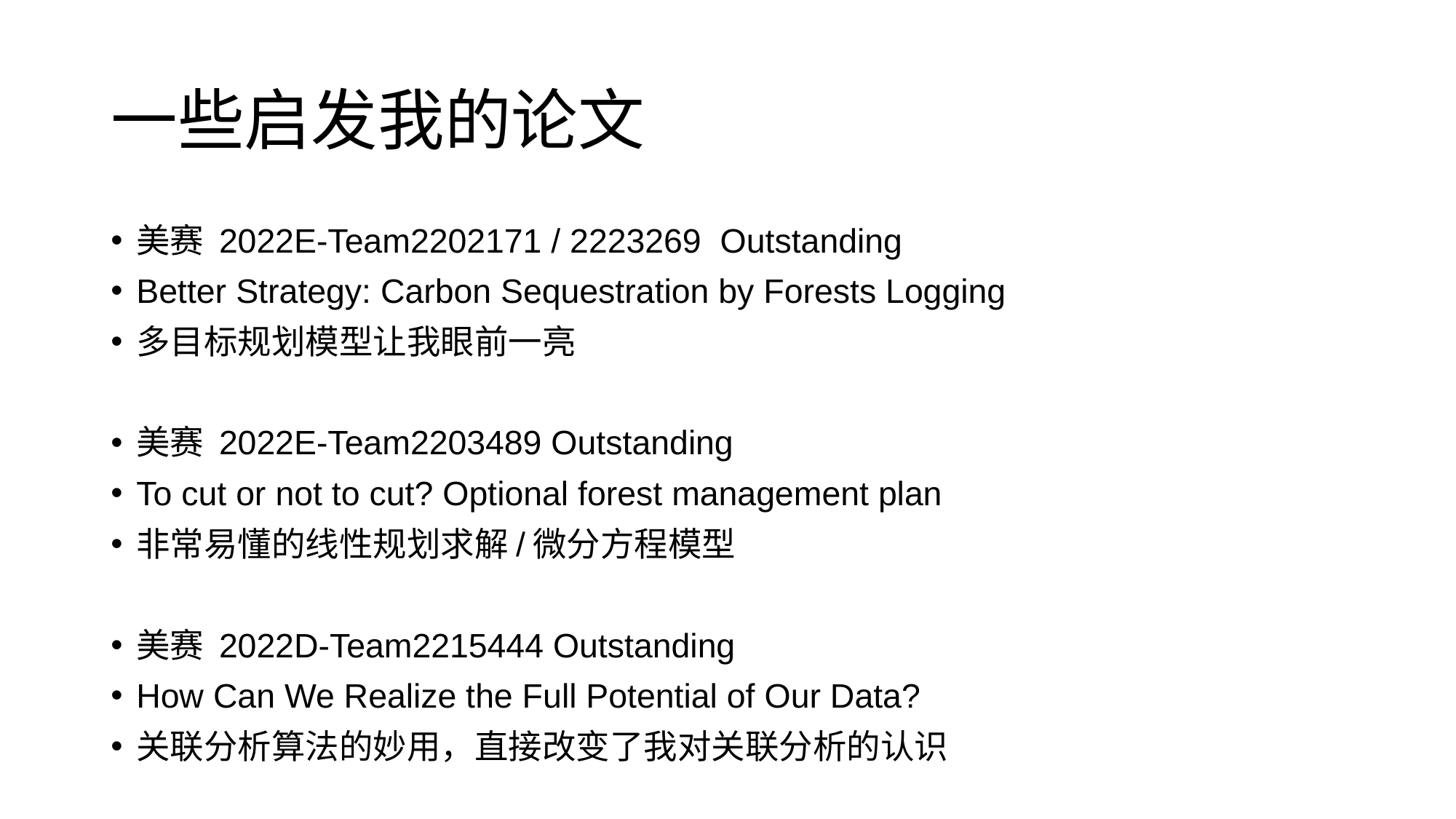

# 一些启发我的论文
美赛 2022E-Team2202171 / 2223269  Outstanding
Better Strategy: Carbon Sequestration by Forests Logging
多目标规划模型让我眼前一亮

美赛 2022E-Team2203489 Outstanding
To cut or not to cut? Optional forest management plan
非常易懂的线性规划求解/微分方程模型

美赛 2022D-Team2215444 Outstanding
How Can We Realize the Full Potential of Our Data?
关联分析算法的妙用，直接改变了我对关联分析的认识